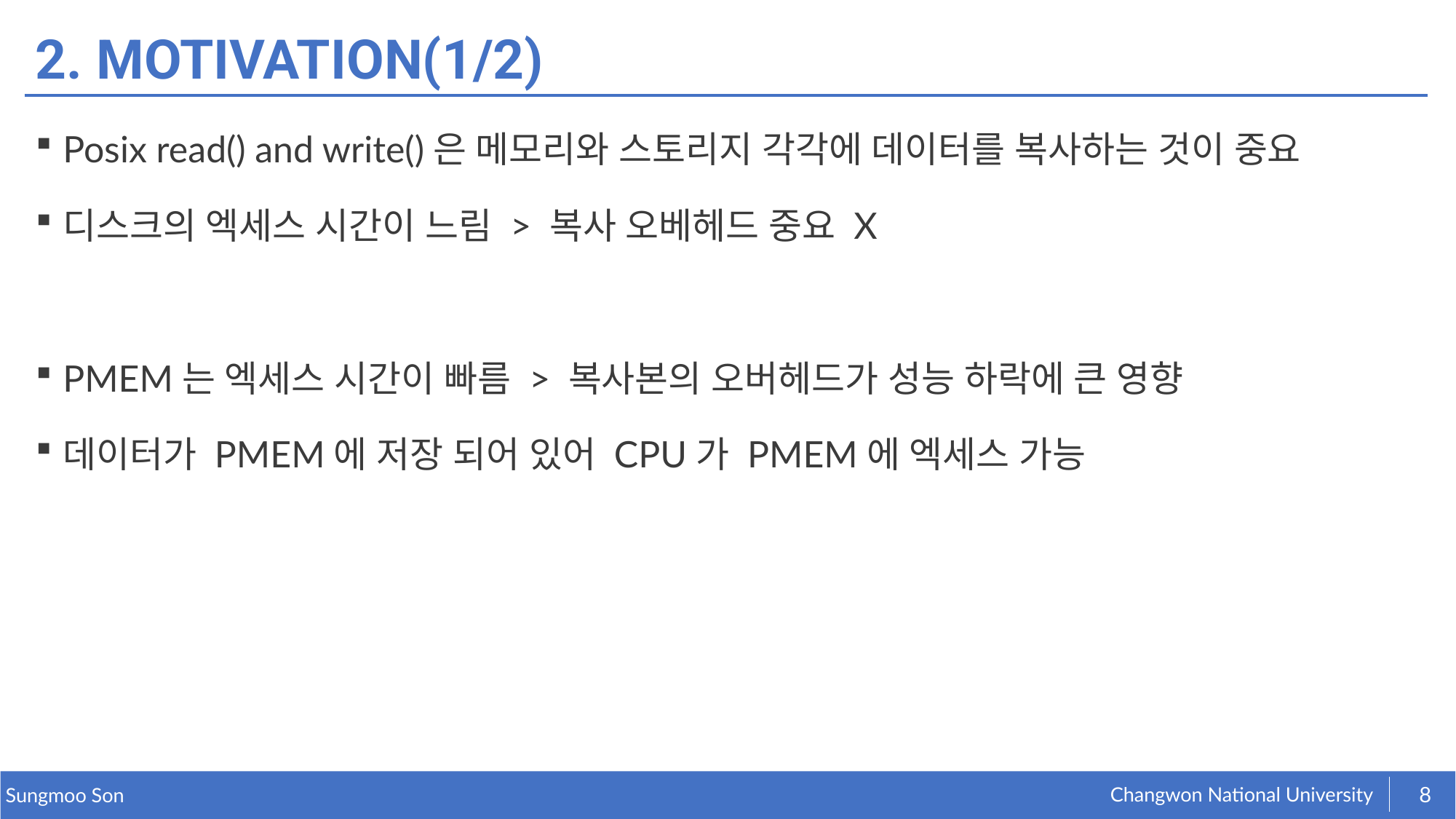

# 2. MOTIVATION(1/2)
Posix read() and write()은 메모리와 스토리지 각각에 데이터를 복사하는 것이 중요
디스크의 엑세스 시간이 느림 > 복사 오베헤드 중요 X

PMEM는 엑세스 시간이 빠름 > 복사본의 오버헤드가 성능 하락에 큰 영향
데이터가 PMEM에 저장 되어 있어 CPU가 PMEM에 엑세스 가능

8